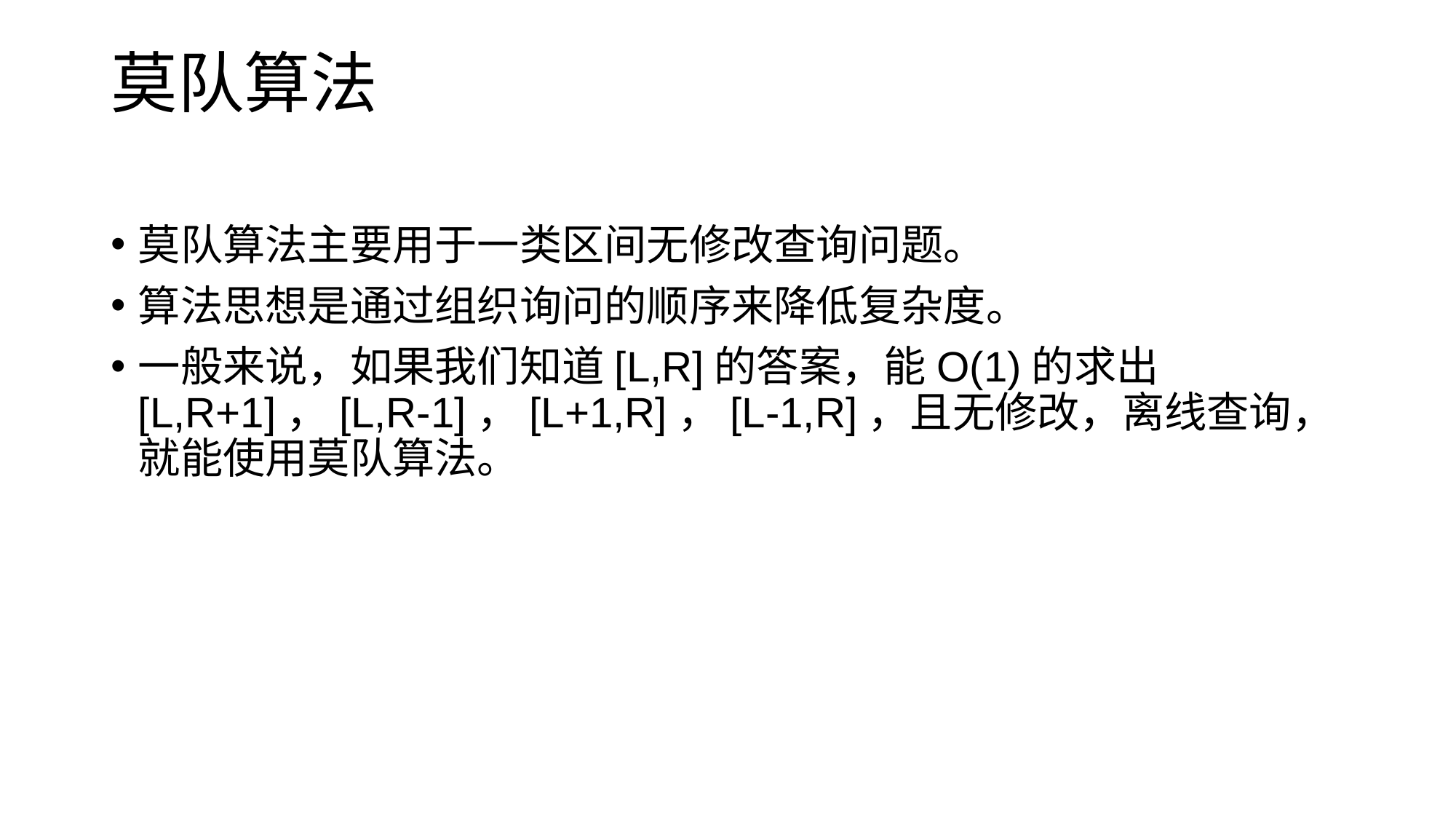

# 莫队算法
莫队算法主要用于一类区间无修改查询问题。
算法思想是通过组织询问的顺序来降低复杂度。
一般来说，如果我们知道[L,R]的答案，能O(1)的求出[L,R+1]，[L,R-1]，[L+1,R]，[L-1,R]，且无修改，离线查询，就能使用莫队算法。